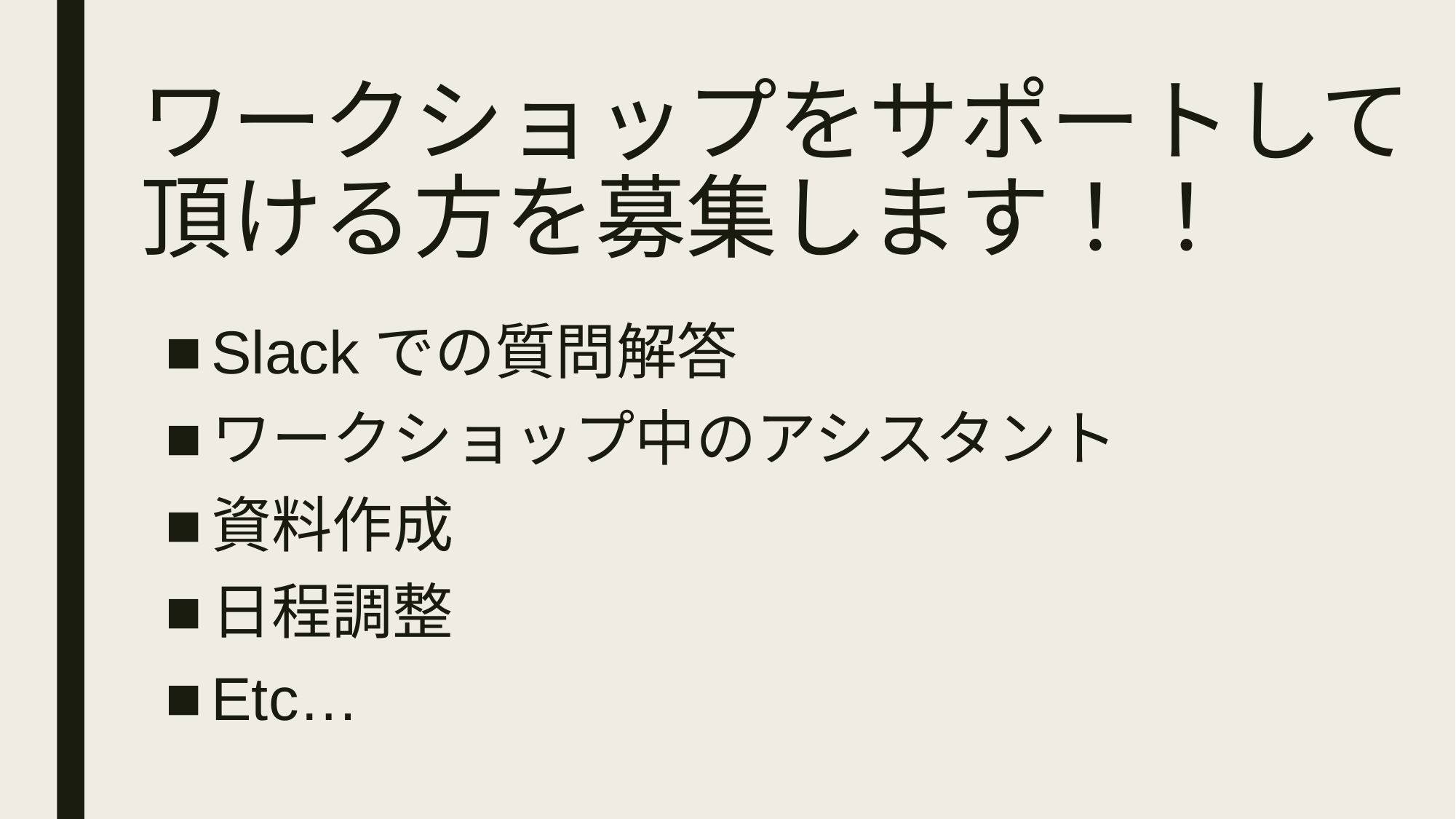

# ワークショップをサポートして頂ける方を募集します！！
Slackでの質問解答
ワークショップ中のアシスタント
資料作成
日程調整
Etc…